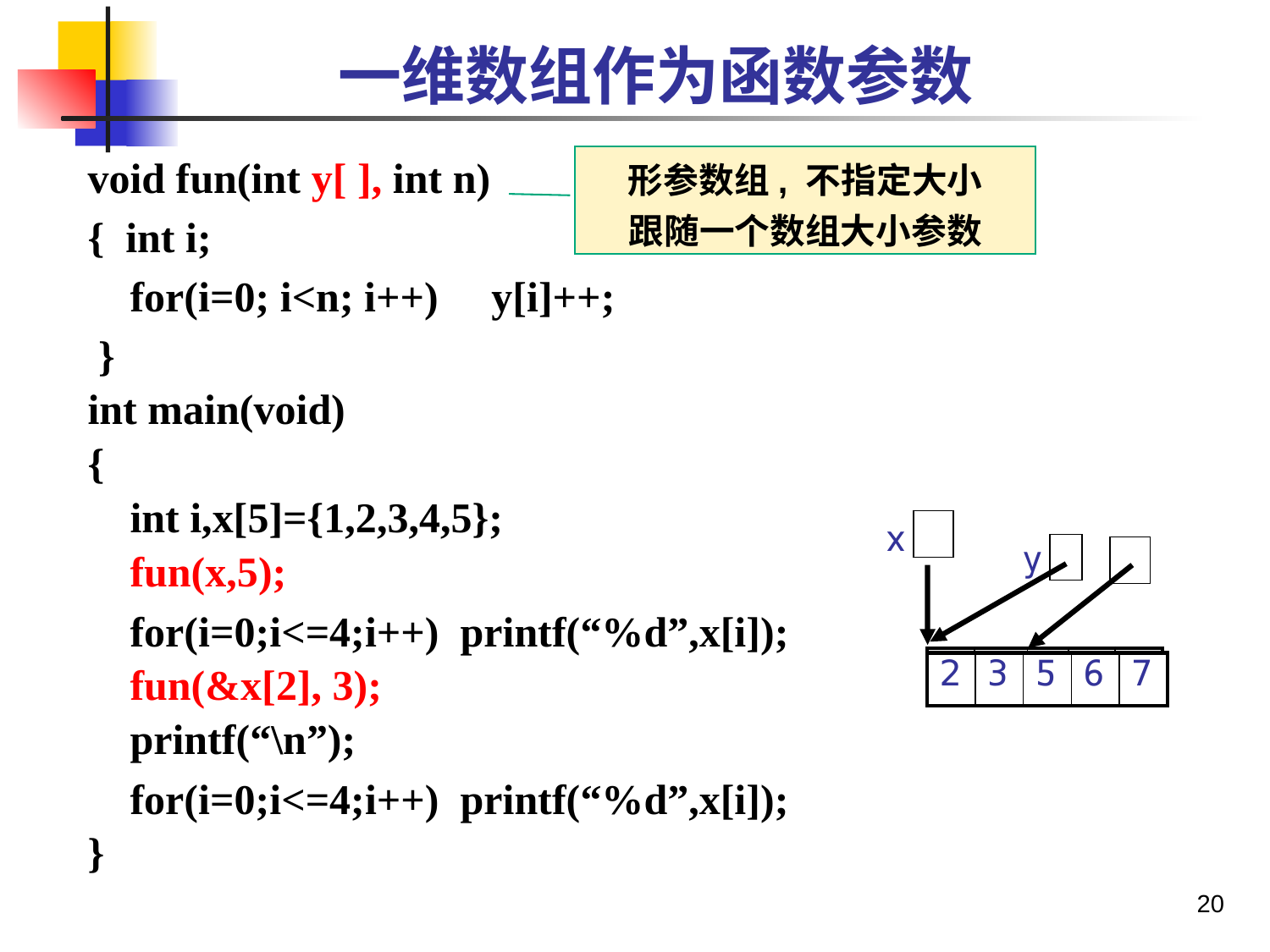

# 一维数组作为函数参数
void fun(int y[ ], int n)
{  int i;
    for(i=0; i<n; i++)     y[i]++;
 }
int main(void)
{
    int i,x[5]={1,2,3,4,5};
    fun(x,5);
    for(i=0;i<=4;i++)  printf(“%d”,x[i]);
    fun(&x[2], 3);
    printf(“\n”);
    for(i=0;i<=4;i++)  printf(“%d”,x[i]);
}
形参数组, 不指定大小
跟随一个数组大小参数

x

y

| 1 | 2 | 3 | 4 | 5 |
| --- | --- | --- | --- | --- |
| 2 | 3 | 4 | 5 | 6 |
| --- | --- | --- | --- | --- |
| 2 | 3 | 5 | 6 | 7 |
| --- | --- | --- | --- | --- |
20